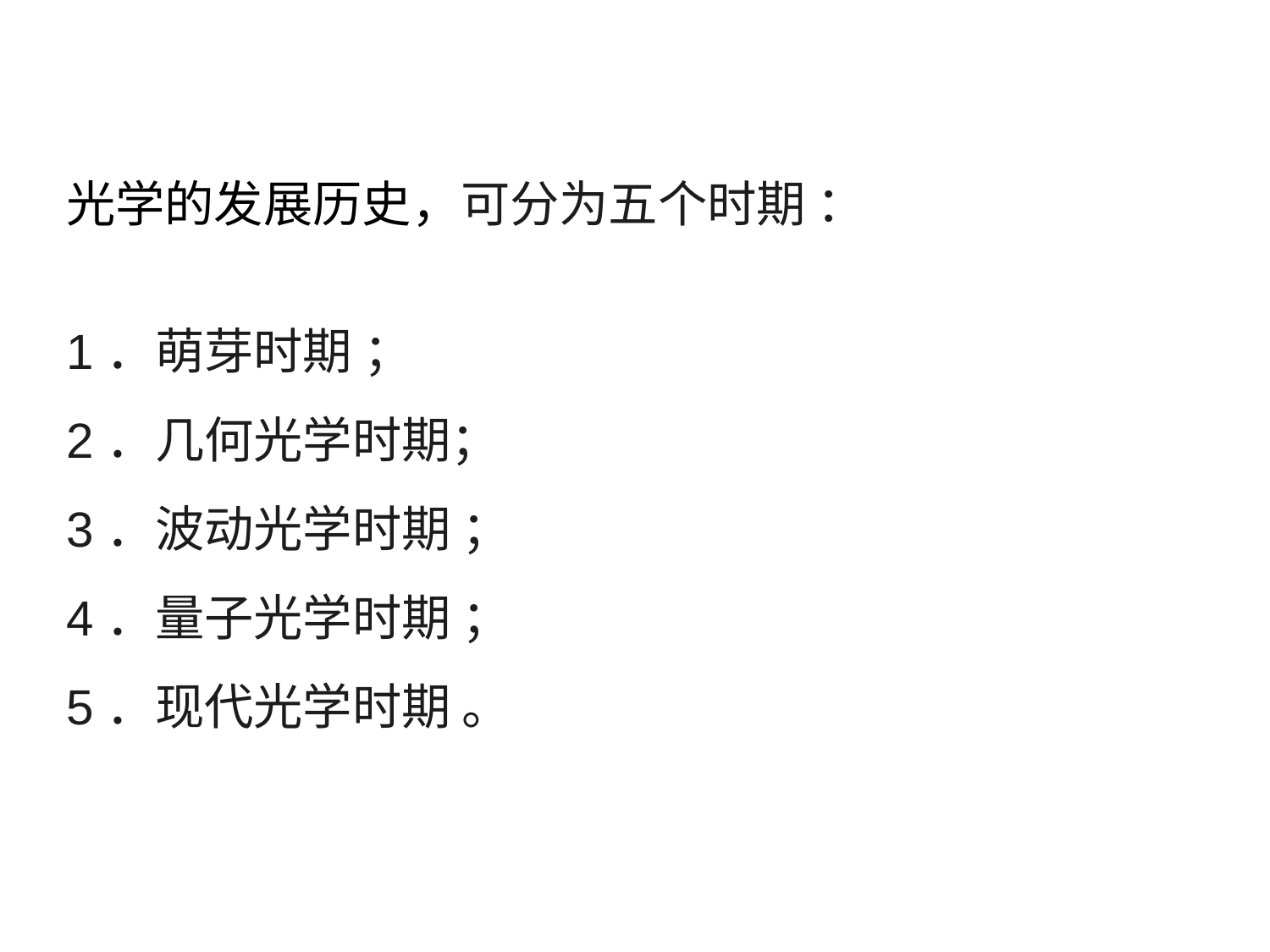

光学的发展历史，可分为五个时期 ：

1．萌芽时期 ；
2．几何光学时期；
3．波动光学时期 ；
4．量子光学时期 ；
5．现代光学时期 。